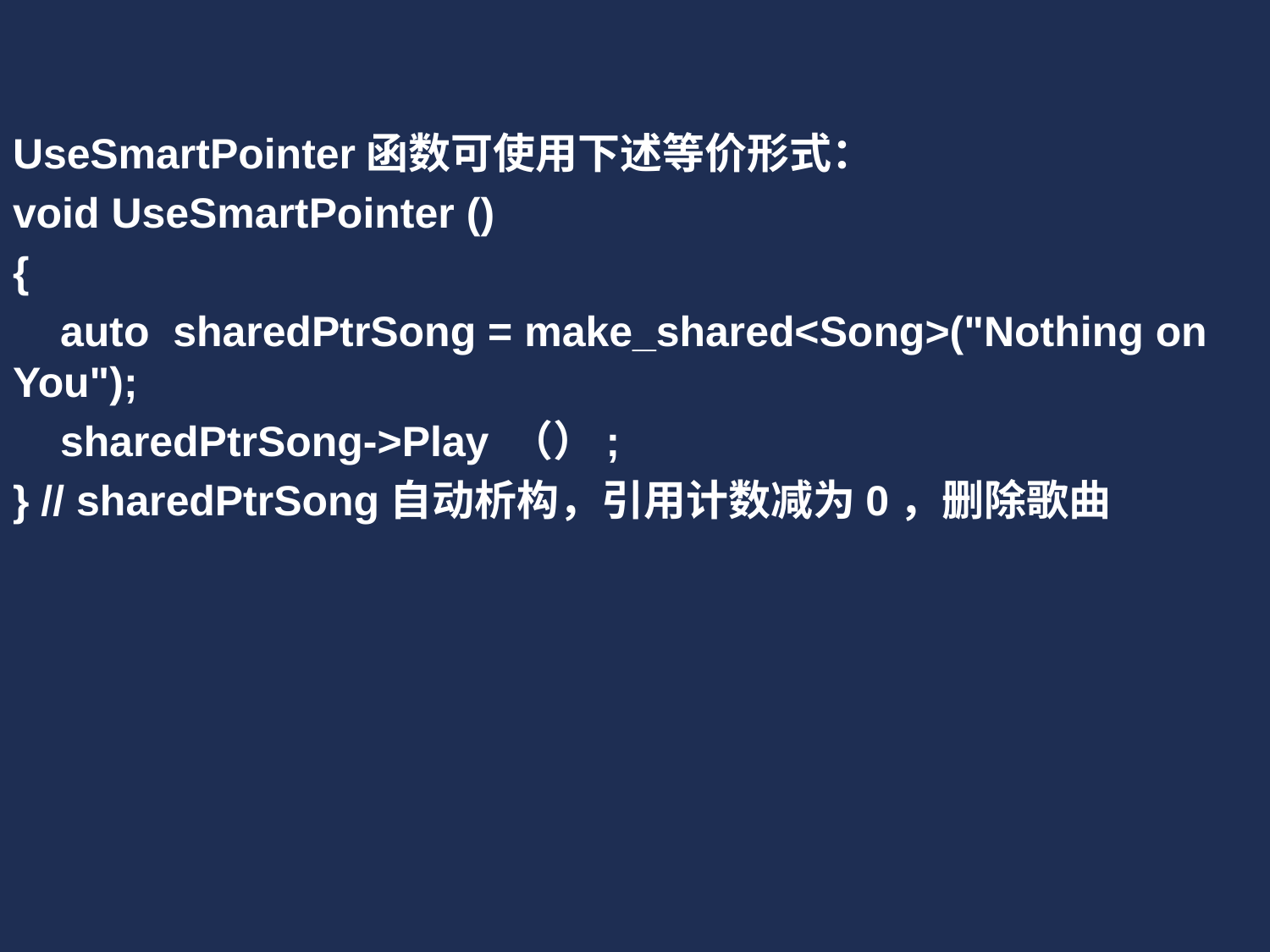

UseSmartPointer函数可使用下述等价形式：
void UseSmartPointer ()
{
    auto  sharedPtrSong = make_shared<Song>("Nothing on You");
    sharedPtrSong->Play （）;
} // sharedPtrSong自动析构，引用计数减为0，删除歌曲